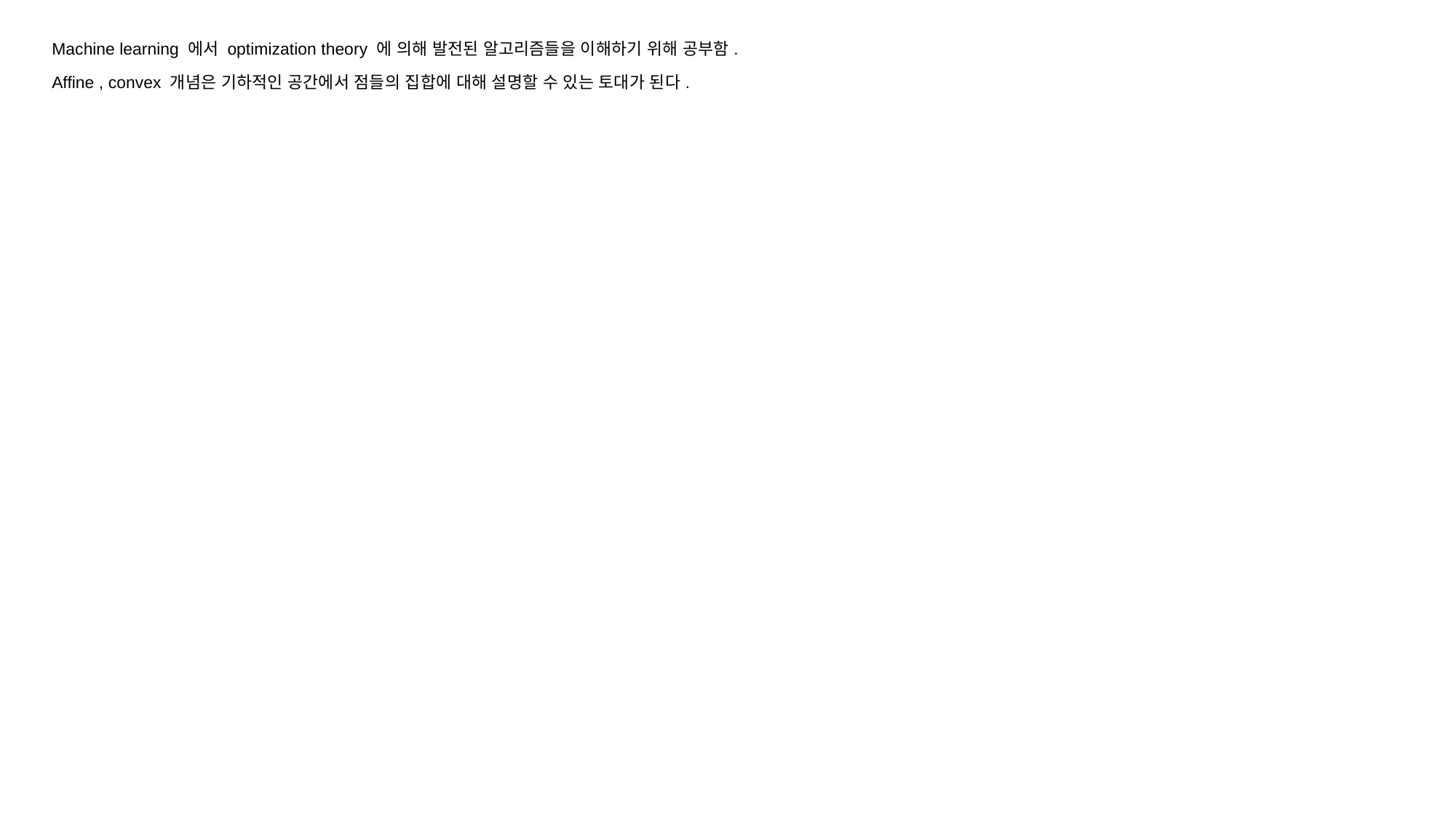

Machine learning 에서 optimization theory 에 의해 발전된 알고리즘들을 이해하기 위해 공부함.
Affine , convex 개념은 기하적인 공간에서 점들의 집합에 대해 설명할 수 있는 토대가 된다.